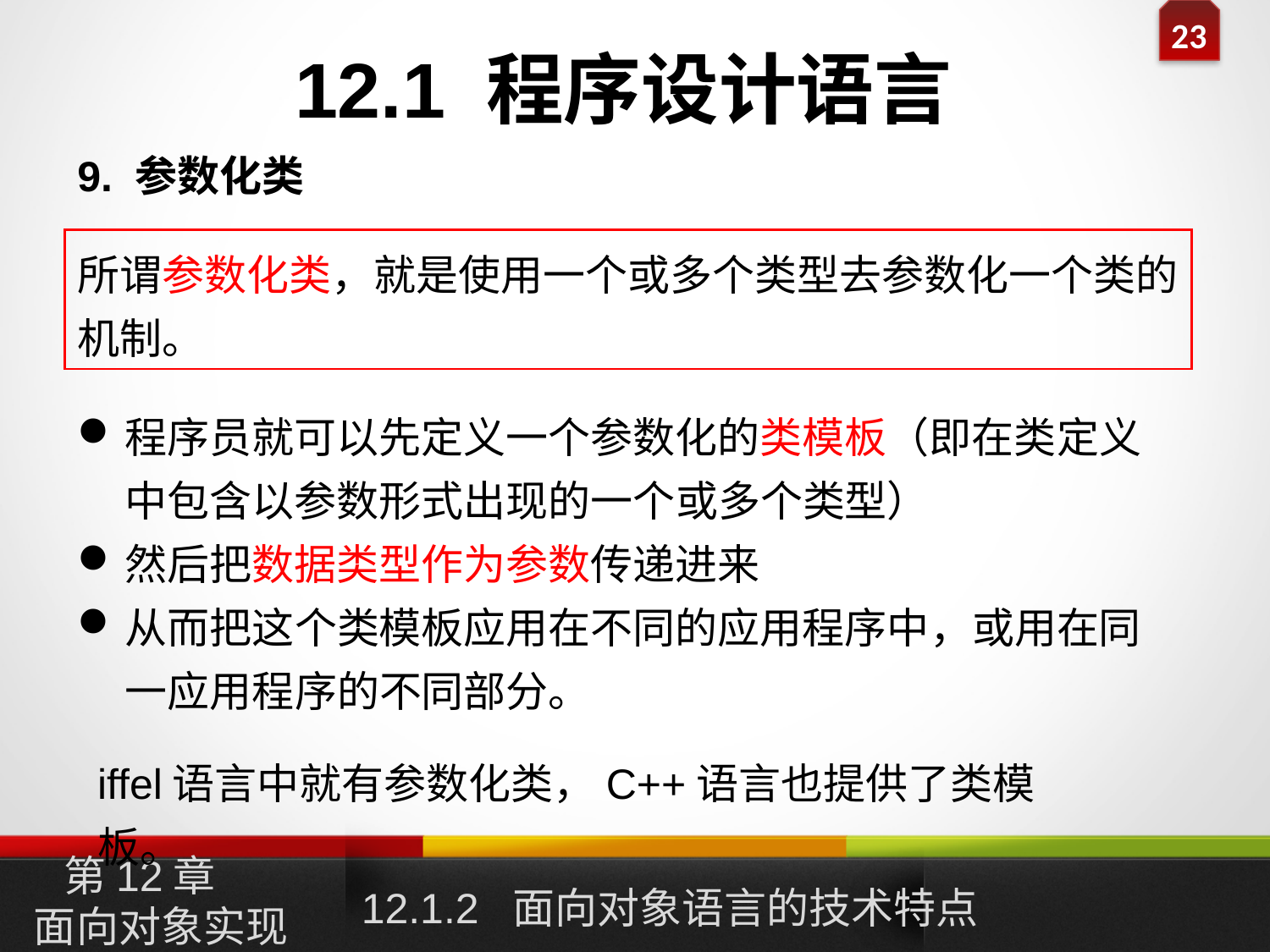

12.1 程序设计语言
9. 参数化类
所谓参数化类，就是使用一个或多个类型去参数化一个类的机制。
程序员就可以先定义一个参数化的类模板（即在类定义中包含以参数形式出现的一个或多个类型）
然后把数据类型作为参数传递进来
从而把这个类模板应用在不同的应用程序中，或用在同一应用程序的不同部分。
iffel语言中就有参数化类，C++语言也提供了类模板。
12.1.2  面向对象语言的技术特点